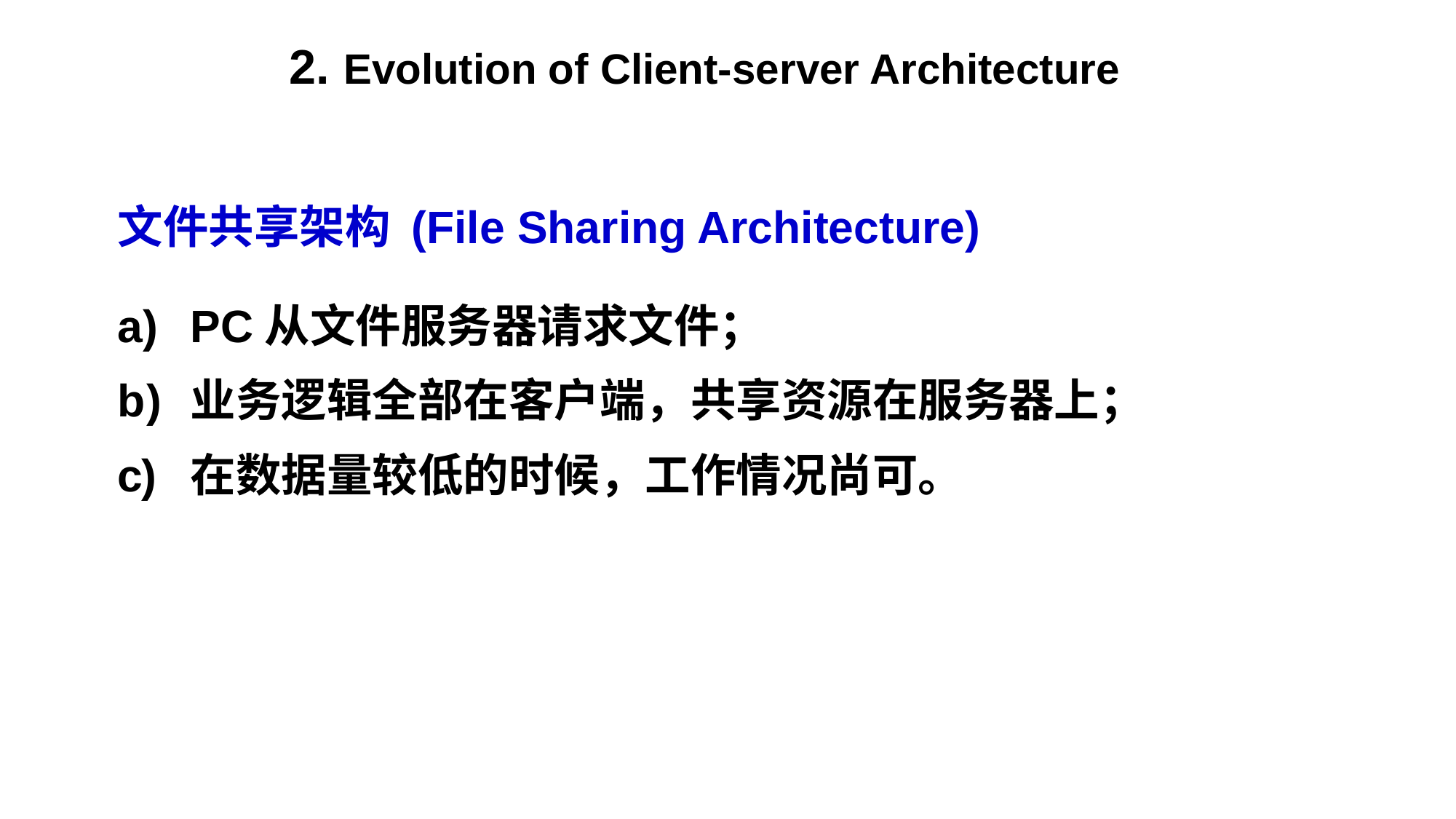

Evolution of Client-server Architecture
文件共享架构 (File Sharing Architecture)
PC从文件服务器请求文件；
业务逻辑全部在客户端，共享资源在服务器上；
在数据量较低的时候，工作情况尚可。